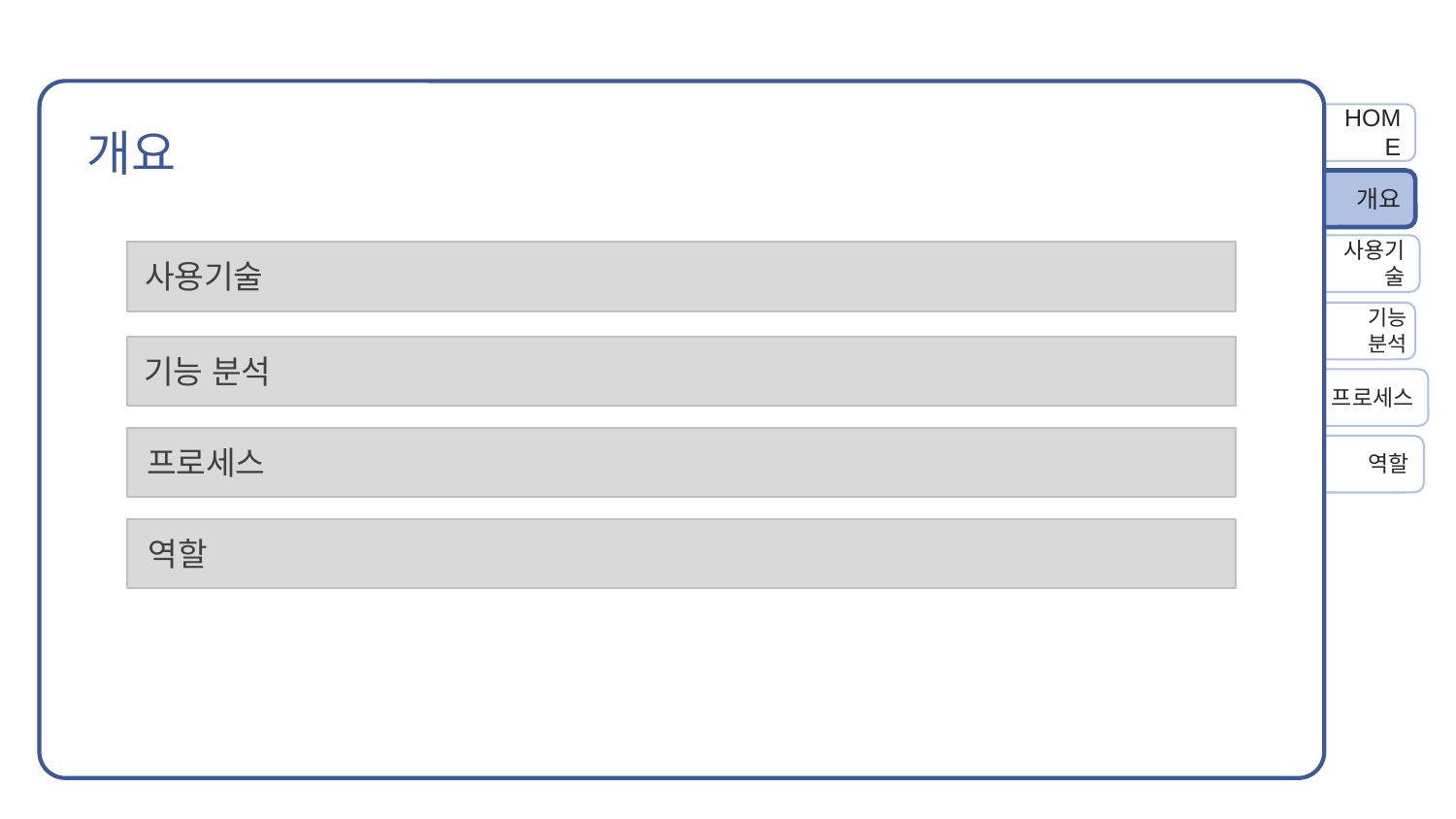

HOME
개요
개요
사용기술

사용기술
기능 분석

기능 분석
프로세스

프로세스
역할

역할